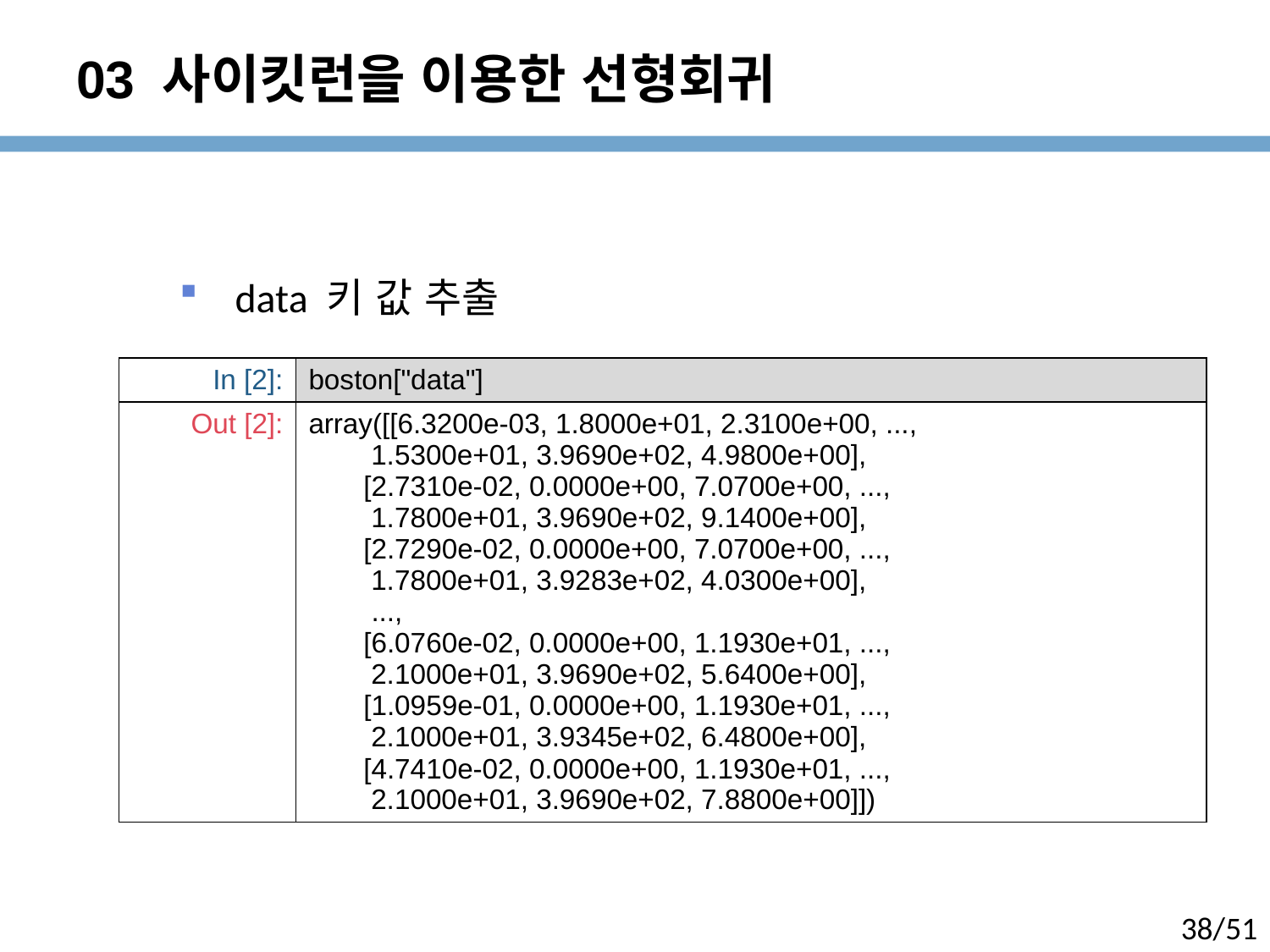

# 03 사이킷런을 이용한 선형회귀

data 키 값 추출
| In [2]: | boston["data"] |
| --- | --- |
| Out [2]: | array([[6.3200e-03, 1.8000e+01, 2.3100e+00, ..., 1.5300e+01, 3.9690e+02, 4.9800e+00], [2.7310e-02, 0.0000e+00, 7.0700e+00, ..., 1.7800e+01, 3.9690e+02, 9.1400e+00], [2.7290e-02, 0.0000e+00, 7.0700e+00, ..., 1.7800e+01, 3.9283e+02, 4.0300e+00], ..., [6.0760e-02, 0.0000e+00, 1.1930e+01, ..., 2.1000e+01, 3.9690e+02, 5.6400e+00], [1.0959e-01, 0.0000e+00, 1.1930e+01, ..., 2.1000e+01, 3.9345e+02, 6.4800e+00], [4.7410e-02, 0.0000e+00, 1.1930e+01, ..., 2.1000e+01, 3.9690e+02, 7.8800e+00]]) |
38/51